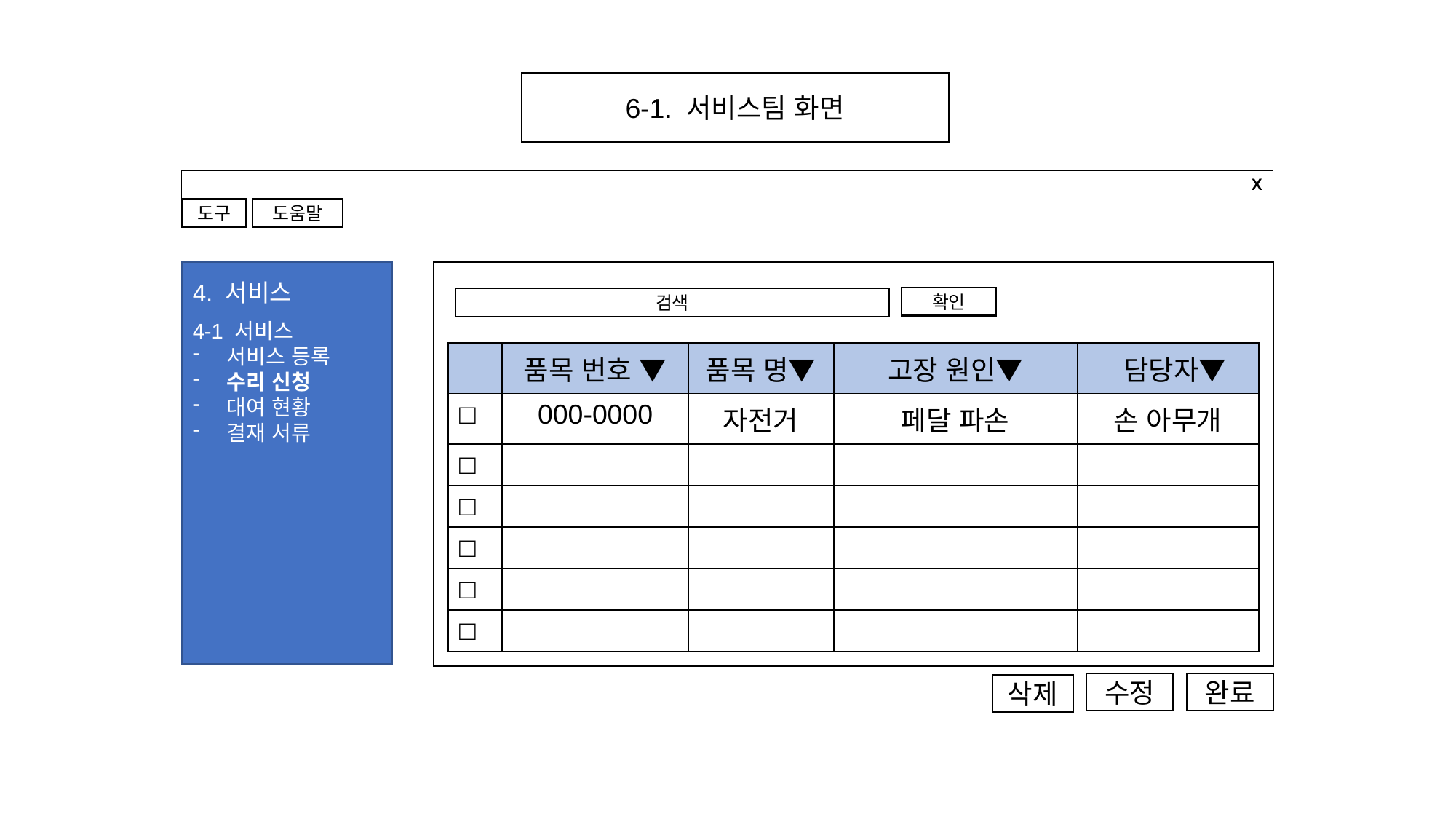

6-1. 서비스팀 화면
# X
도움말
도구
4. 서비스

4-1 서비스
서비스 등록
수리 신청
대여 현황
결재 서류

확인
검색
|  | 품목 번호 ▼ | 품목 명▼ | 고장 원인▼ | 담당자▼ |
| --- | --- | --- | --- | --- |
| □ | 000-0000 | 자전거 | 페달 파손 | 손 아무개 |
| □ |  |  |  |  |
| □ |  |  |  |  |
| □ |  |  |  |  |
| □ |  |  |  |  |
| □ |  |  |  |  |
수정
완료
삭제